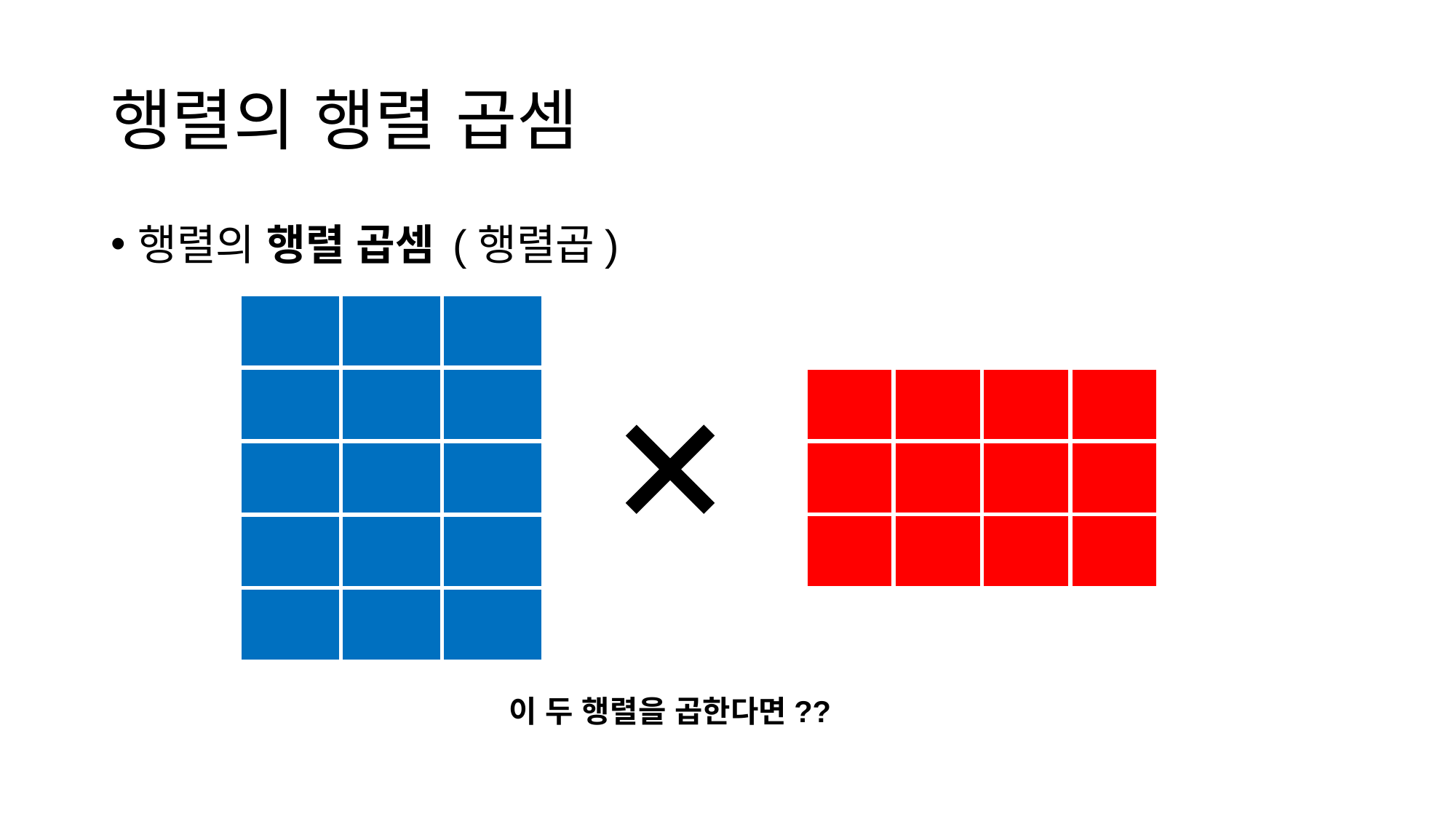

# 행렬의 행렬 곱셈
행렬의 행렬 곱셈 (행렬곱)
|  |  |  |
| --- | --- | --- |
|  |  |  |
|  |  |  |
|  |  |  |
|  |  |  |
|  |  |  |  |
| --- | --- | --- | --- |
|  |  |  |  |
|  |  |  |  |

이 두 행렬을 곱한다면??